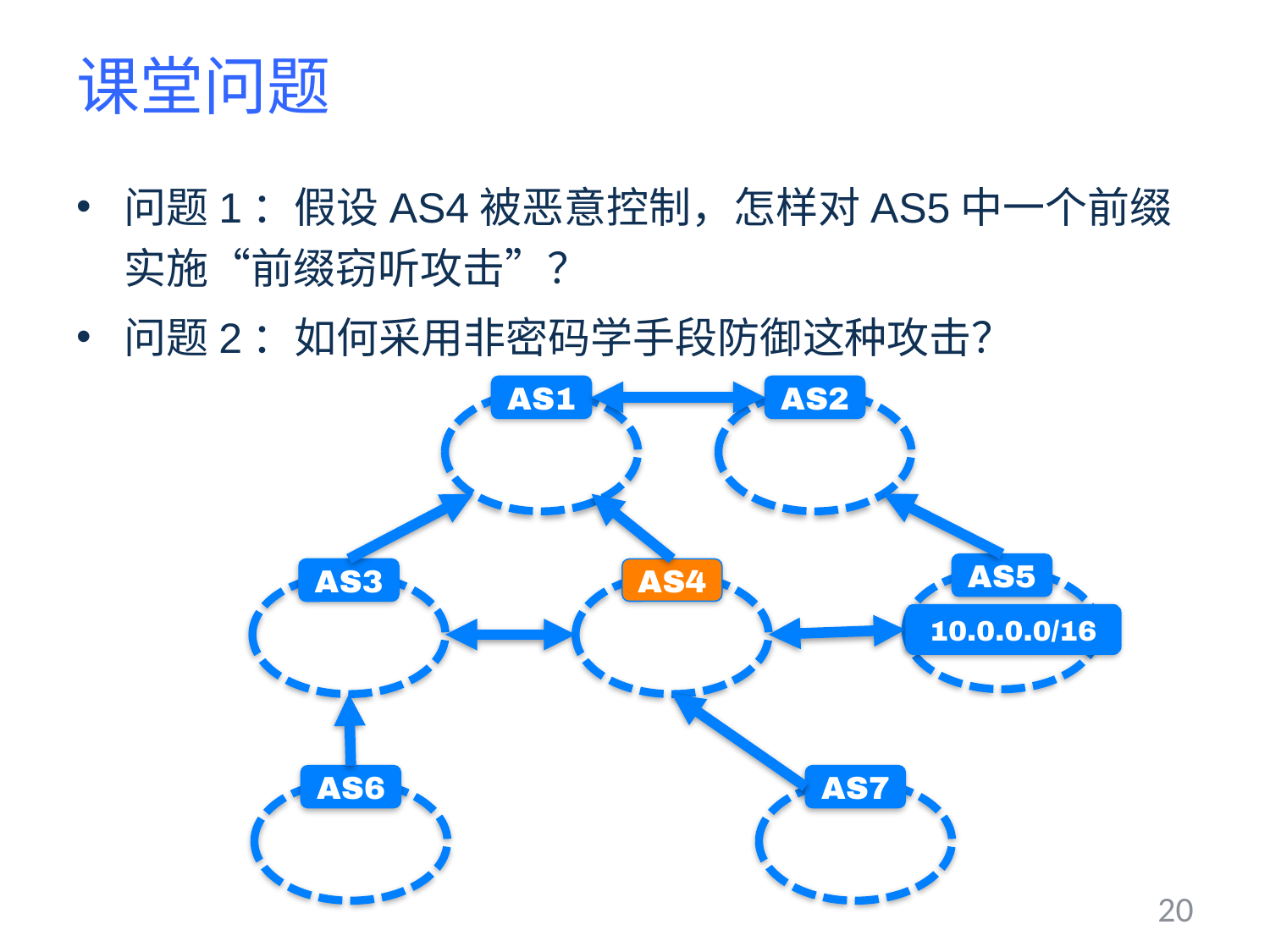

# 课堂问题
问题1：假设AS4被恶意控制，怎样对AS5中一个前缀实施“前缀窃听攻击”？
问题2：如何采用非密码学手段防御这种攻击？

AS1

AS2

AS5

AS3

AS4

AS6

AS7

10.0.0.0/16
20